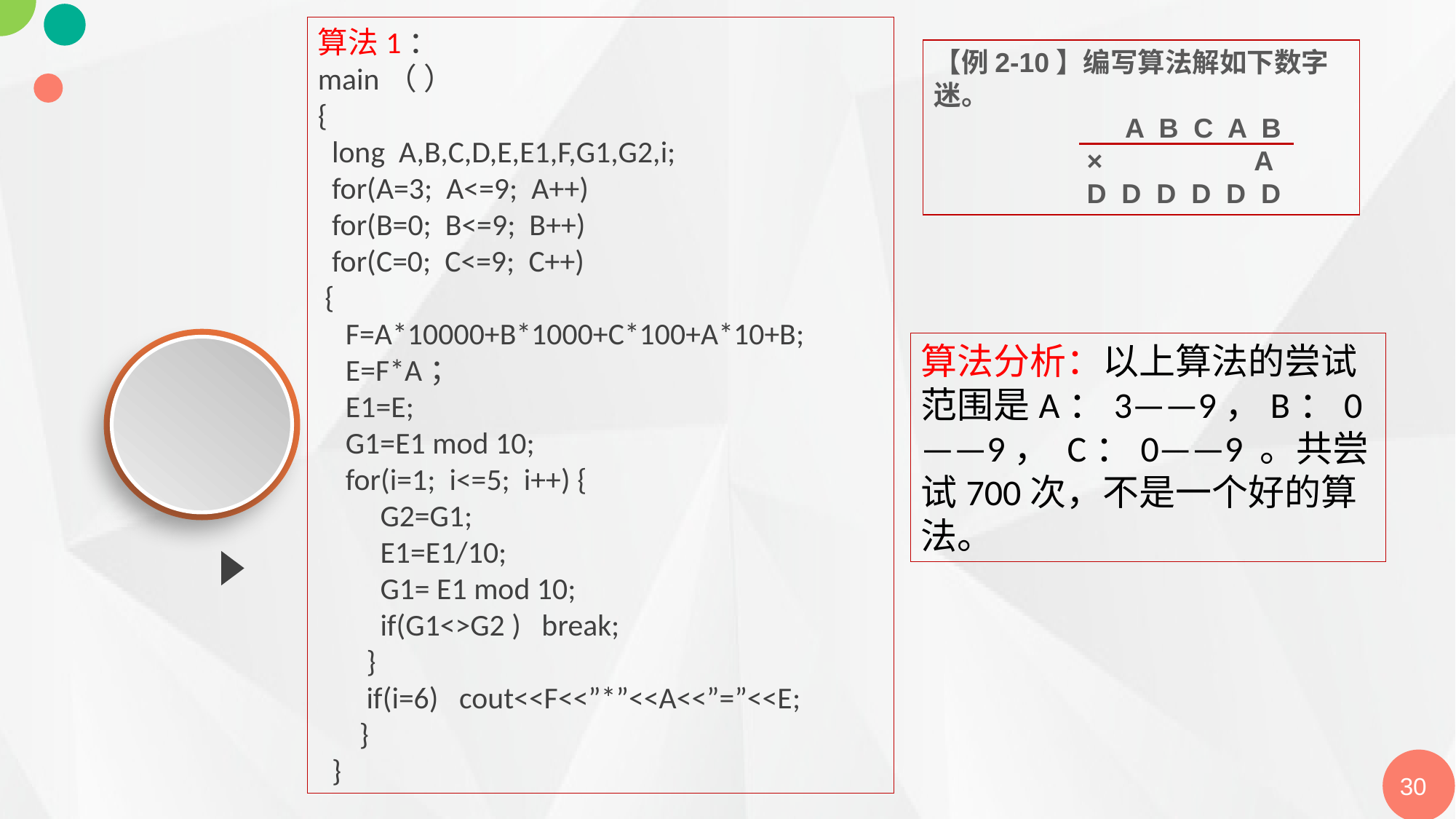

算法1：
main（ ）
{
  long  A,B,C,D,E,E1,F,G1,G2,i;
  for(A=3;  A<=9;  A++)
  for(B=0;  B<=9;  B++)
  for(C=0;  C<=9;  C++)
 {
    F=A*10000+B*1000+C*100+A*10+B;
    E=F*A；
    E1=E;
    G1=E1 mod 10;
    for(i=1;  i<=5;  i++) {
         G2=G1;
         E1=E1/10;
         G1= E1 mod 10;
         if(G1<>G2 )   break;
       }
       if(i=6)   cout<<F<<”*”<<A<<”=”<<E;
      }
  }
【例2-10】编写算法解如下数字迷。
                         A  B  C  A  B
                    ×                    A
                    D  D  D  D  D  D

算法分析：以上算法的尝试范围是A：3——9，B：0——9， C：0——9 。共尝试700次，不是一个好的算法。